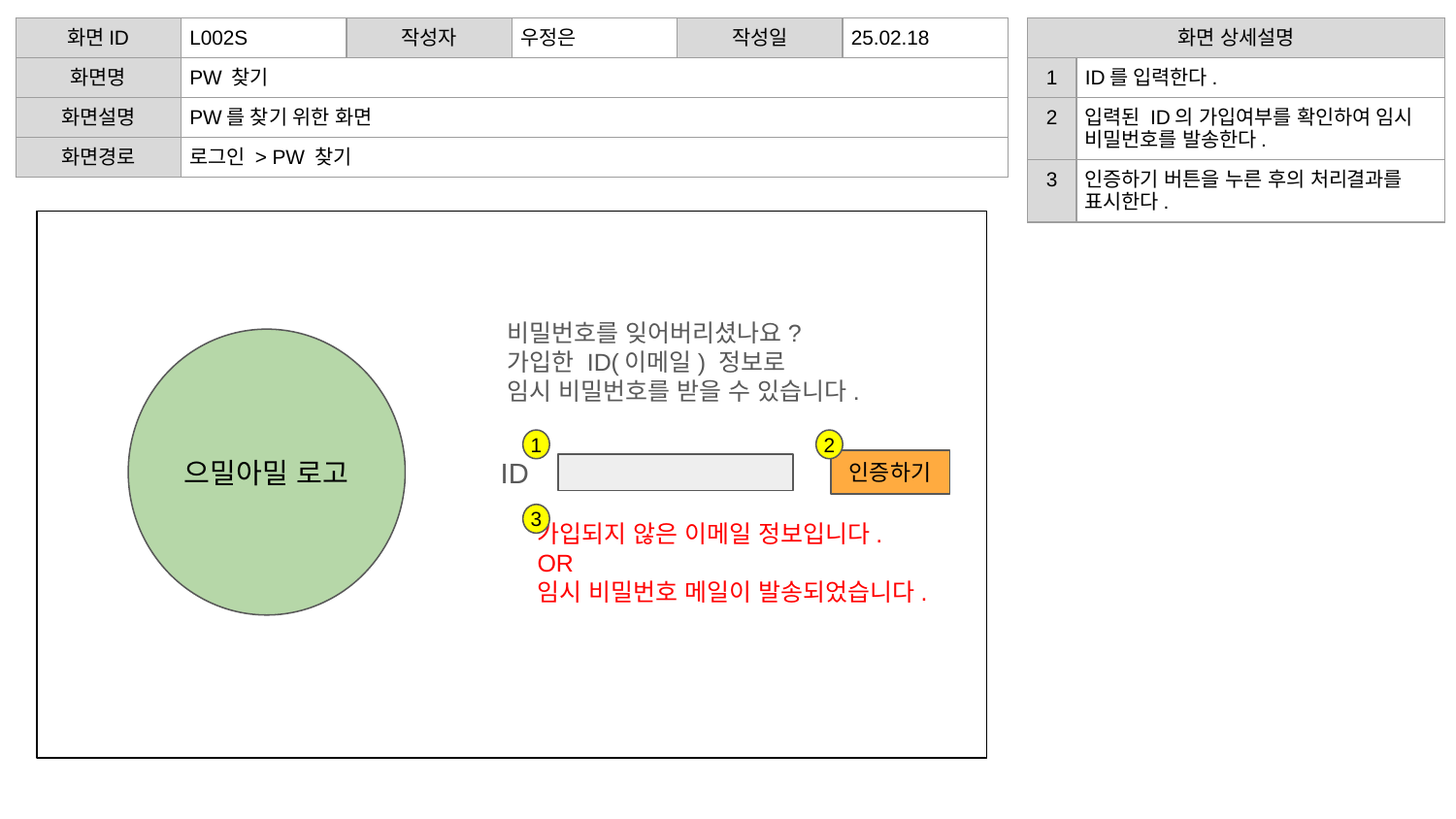

| 화면ID | L002S | 작성자 | 우정은 | 작성일 | 25.02.18 |
| --- | --- | --- | --- | --- | --- |
| 화면명 | PW 찾기 |  |  |  |  |
| 화면설명 | PW를 찾기 위한 화면 |  |  |  |  |
| 화면경로 | 로그인 > PW 찾기 |  |  |  |  |
| 화면 상세설명 |  |
| --- | --- |
| 1 | ID를 입력한다. |
| 2 | 입력된 ID의 가입여부를 확인하여 임시 비밀번호를 발송한다. |
| 3 | 인증하기 버튼을 누른 후의 처리결과를 표시한다. |

비밀번호를 잊어버리셨나요?
가입한 ID(이메일) 정보로
임시 비밀번호를 받을 수 있습니다.
으밀아밀 로고
1
2
ID
인증하기

가입되지 않은 이메일 정보입니다.
OR
임시 비밀번호 메일이 발송되었습니다.
3